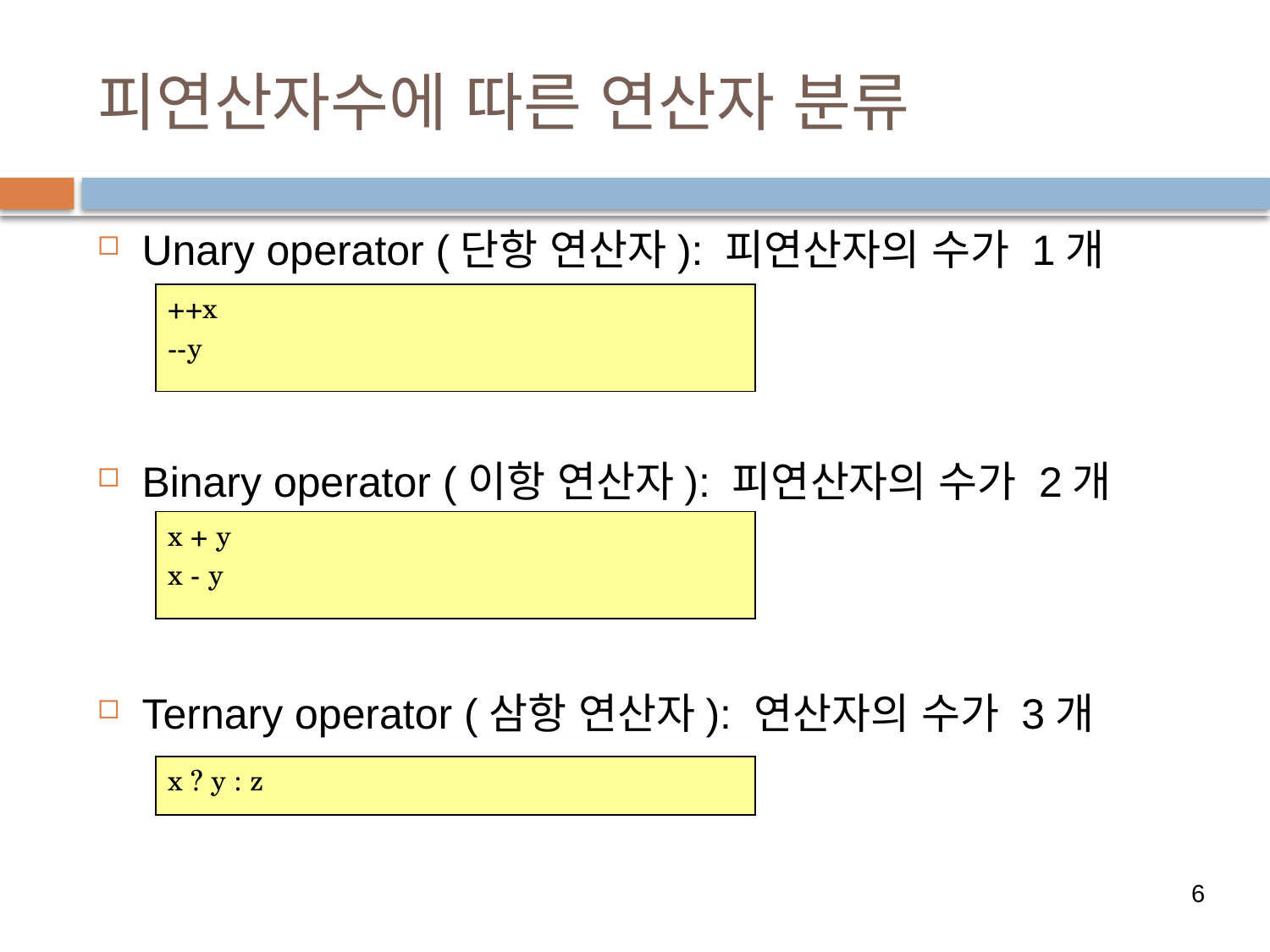

# 피연산자수에 따른 연산자 분류
Unary operator (단항 연산자): 피연산자의 수가 1개

Binary operator (이항 연산자): 피연산자의 수가 2개

Ternary operator (삼항 연산자): 연산자의 수가 3개

++x
--y
x + y
x - y
x ? y : z
6